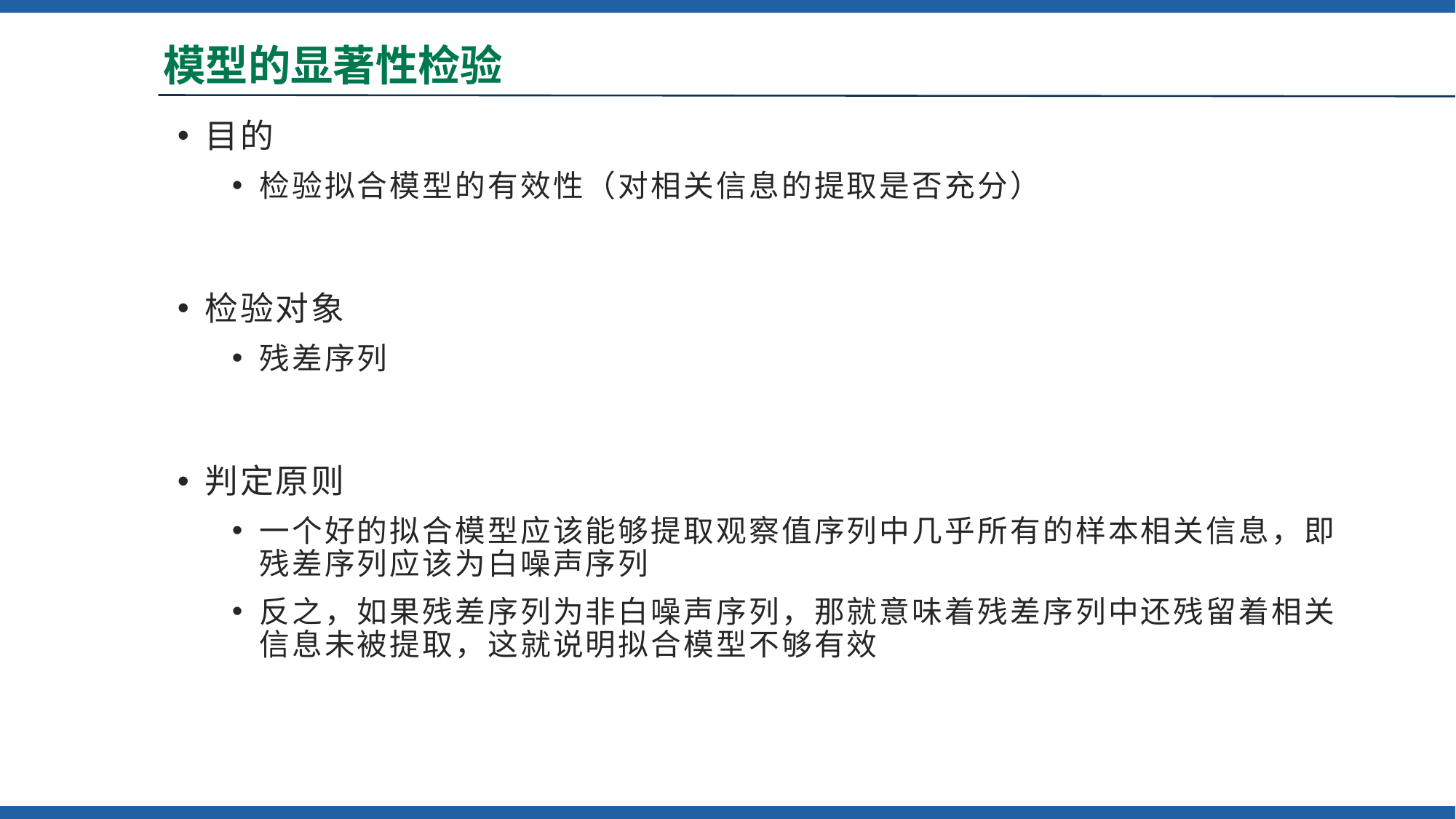

# 模型的显著性检验
目的
检验拟合模型的有效性（对相关信息的提取是否充分）

检验对象
残差序列

判定原则
一个好的拟合模型应该能够提取观察值序列中几乎所有的样本相关信息，即残差序列应该为白噪声序列
反之，如果残差序列为非白噪声序列，那就意味着残差序列中还残留着相关信息未被提取，这就说明拟合模型不够有效